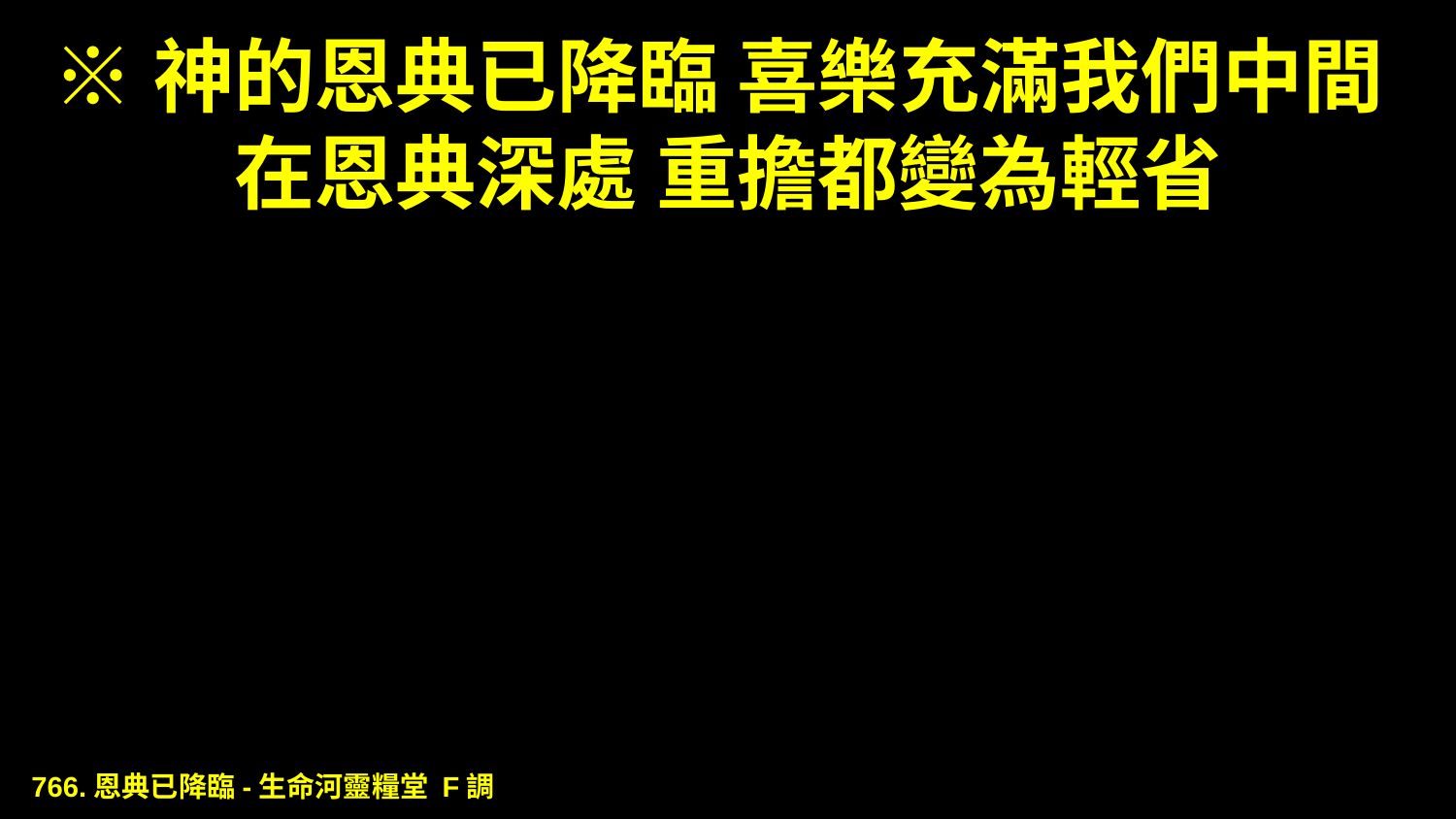

# ※神的恩典已降臨 喜樂充滿我們中間 在恩典深處 重擔都變為輕省
766.恩典已降臨-生命河靈糧堂 F調